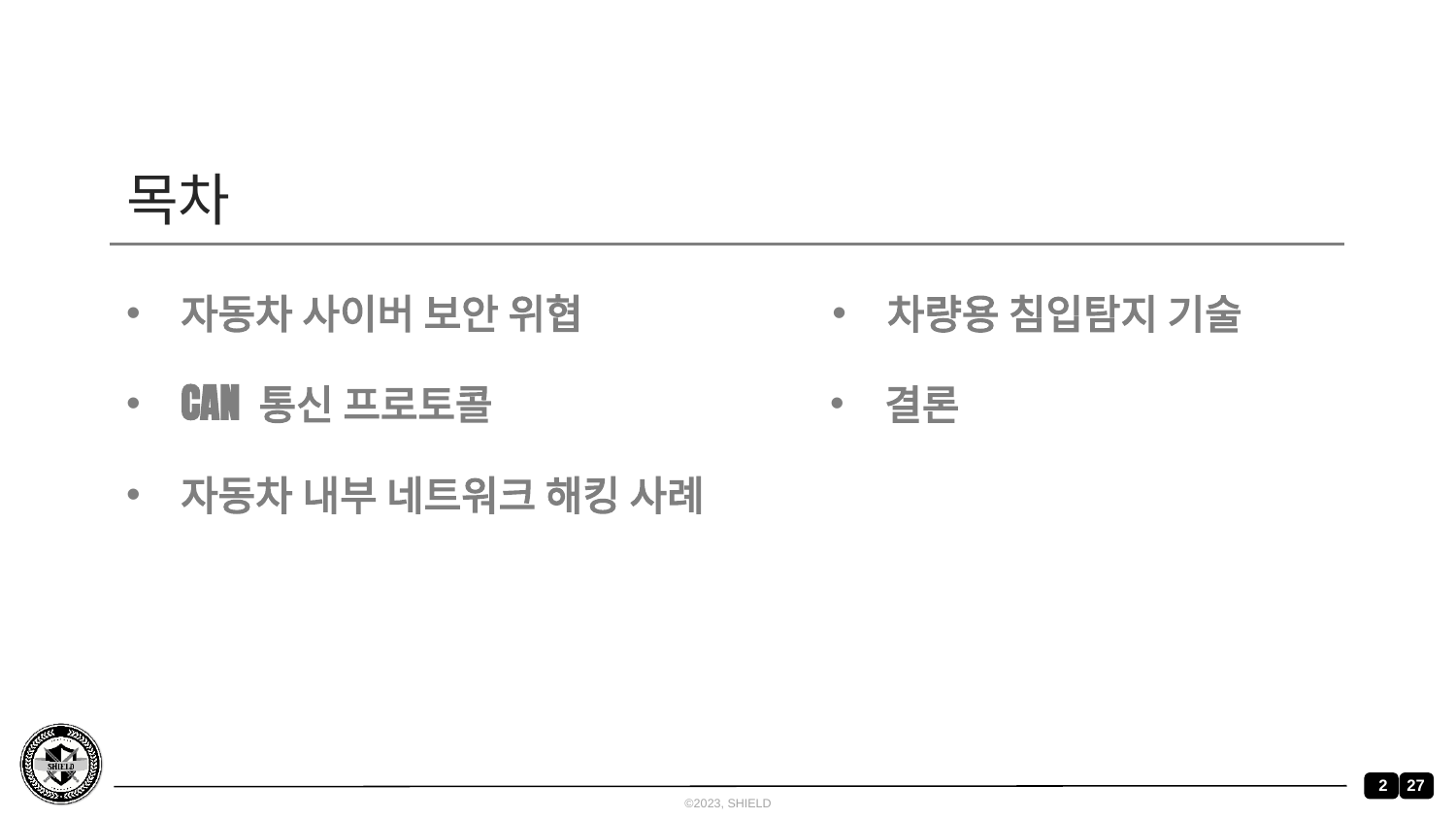

# 목차
자동차 사이버 보안 위협
차량용 침입탐지 기술
CAN 통신 프로토콜
결론
자동차 내부 네트워크 해킹 사례